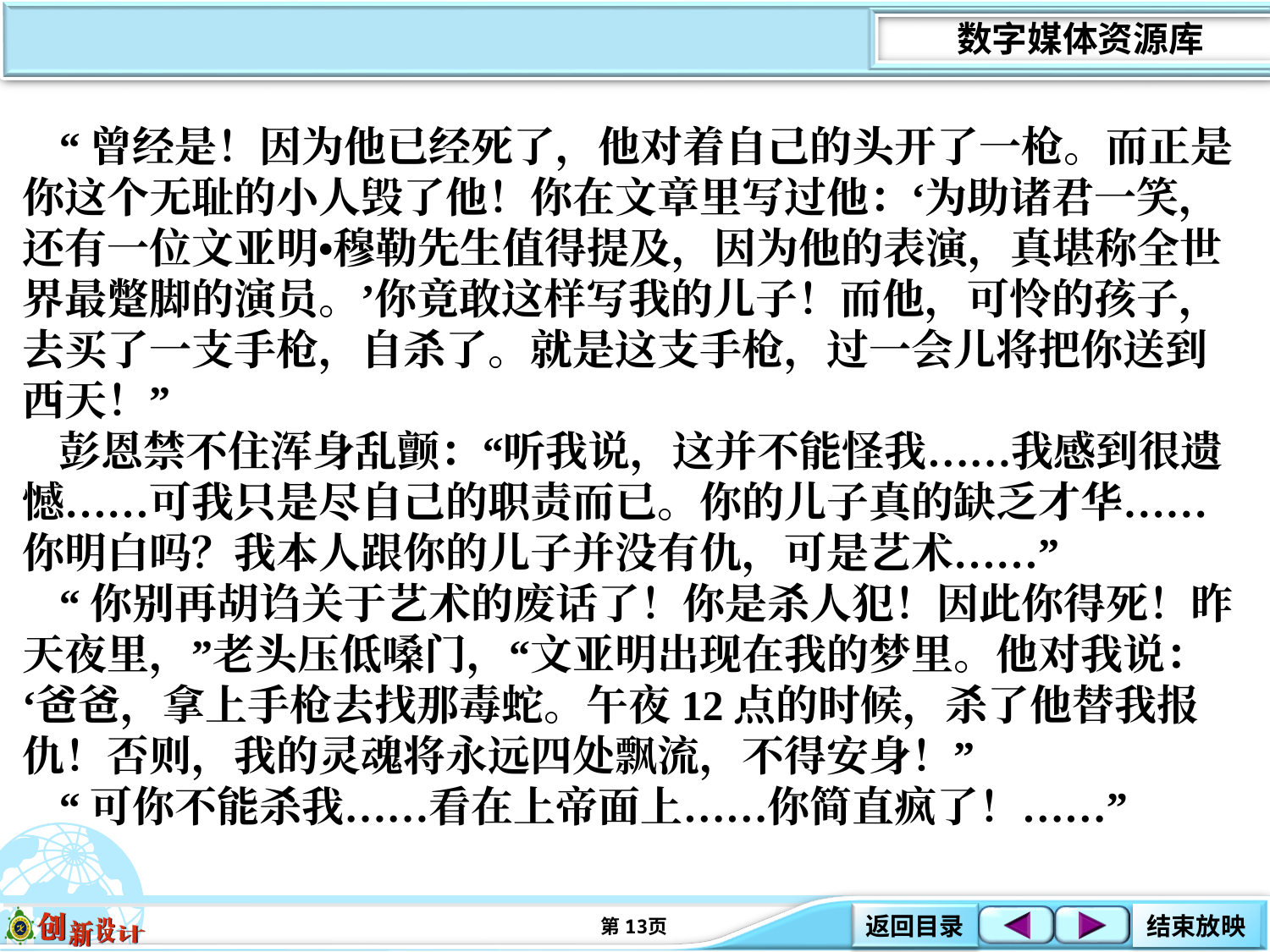

“曾经是！因为他已经死了，他对着自己的头开了一枪。而正是你这个无耻的小人毁了他！你在文章里写过他：‘为助诸君一笑，还有一位文亚明•穆勒先生值得提及，因为他的表演，真堪称全世界最蹩脚的演员。’你竟敢这样写我的儿子！而他，可怜的孩子，去买了一支手枪，自杀了。就是这支手枪，过一会儿将把你送到西天！”
彭恩禁不住浑身乱颤：“听我说，这并不能怪我……我感到很遗憾……可我只是尽自己的职责而已。你的儿子真的缺乏才华……你明白吗？我本人跟你的儿子并没有仇，可是艺术……”
“你别再胡诌关于艺术的废话了！你是杀人犯！因此你得死！昨天夜里，”老头压低嗓门，“文亚明出现在我的梦里。他对我说：‘爸爸，拿上手枪去找那毒蛇。午夜12点的时候，杀了他替我报仇！否则，我的灵魂将永远四处飘流，不得安身！”
“可你不能杀我……看在上帝面上……你简直疯了！……”